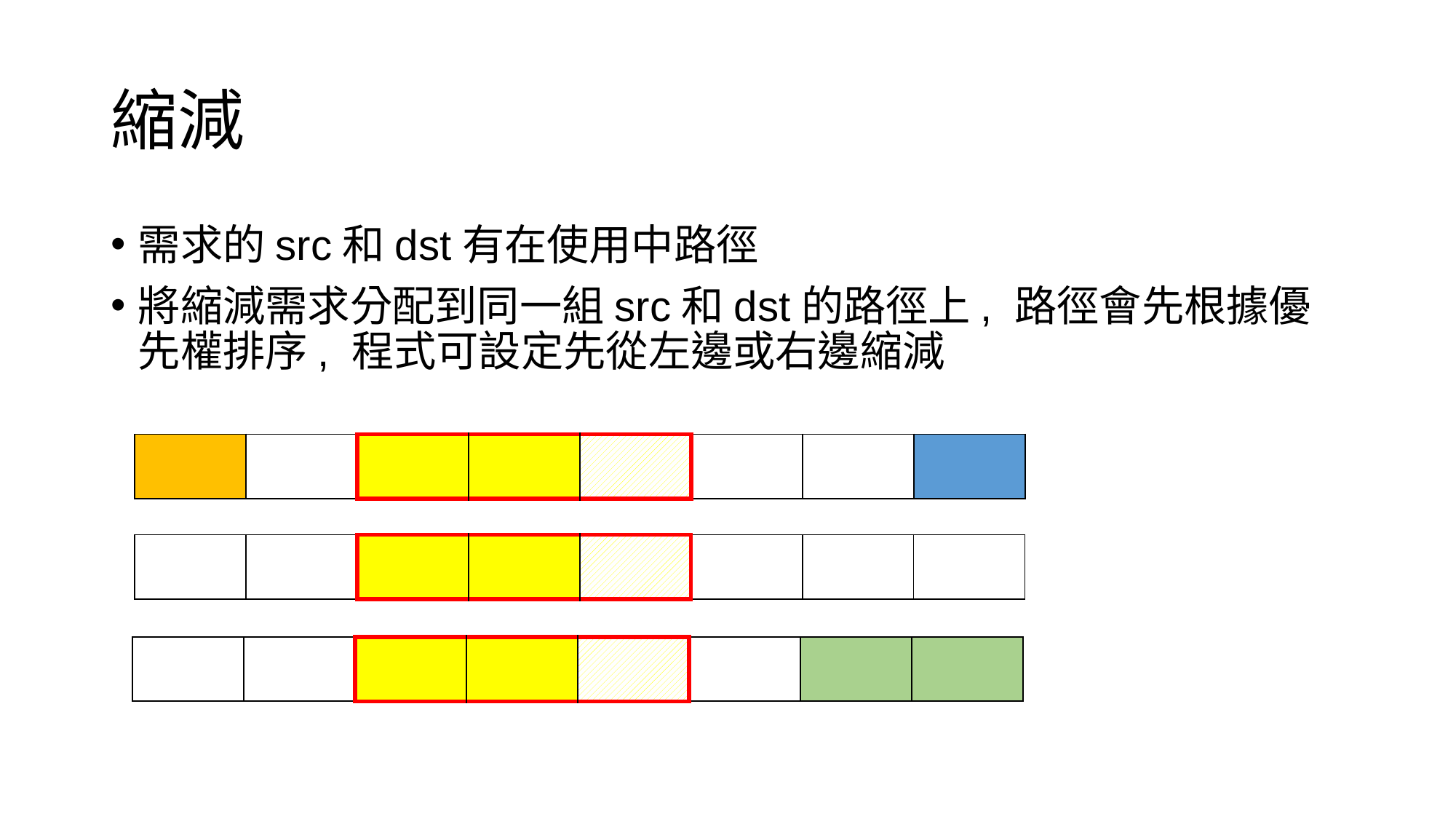

# 縮減
需求的src和dst有在使用中路徑
將縮減需求分配到同一組src和dst的路徑上, 路徑會先根據優先權排序, 程式可設定先從左邊或右邊縮減
|  |  |  |  |  |  |  |  |
| --- | --- | --- | --- | --- | --- | --- | --- |
|  |  |  |  |  |  |  |  |
| --- | --- | --- | --- | --- | --- | --- | --- |
|  |  |  |  |  |  |  |  |
| --- | --- | --- | --- | --- | --- | --- | --- |